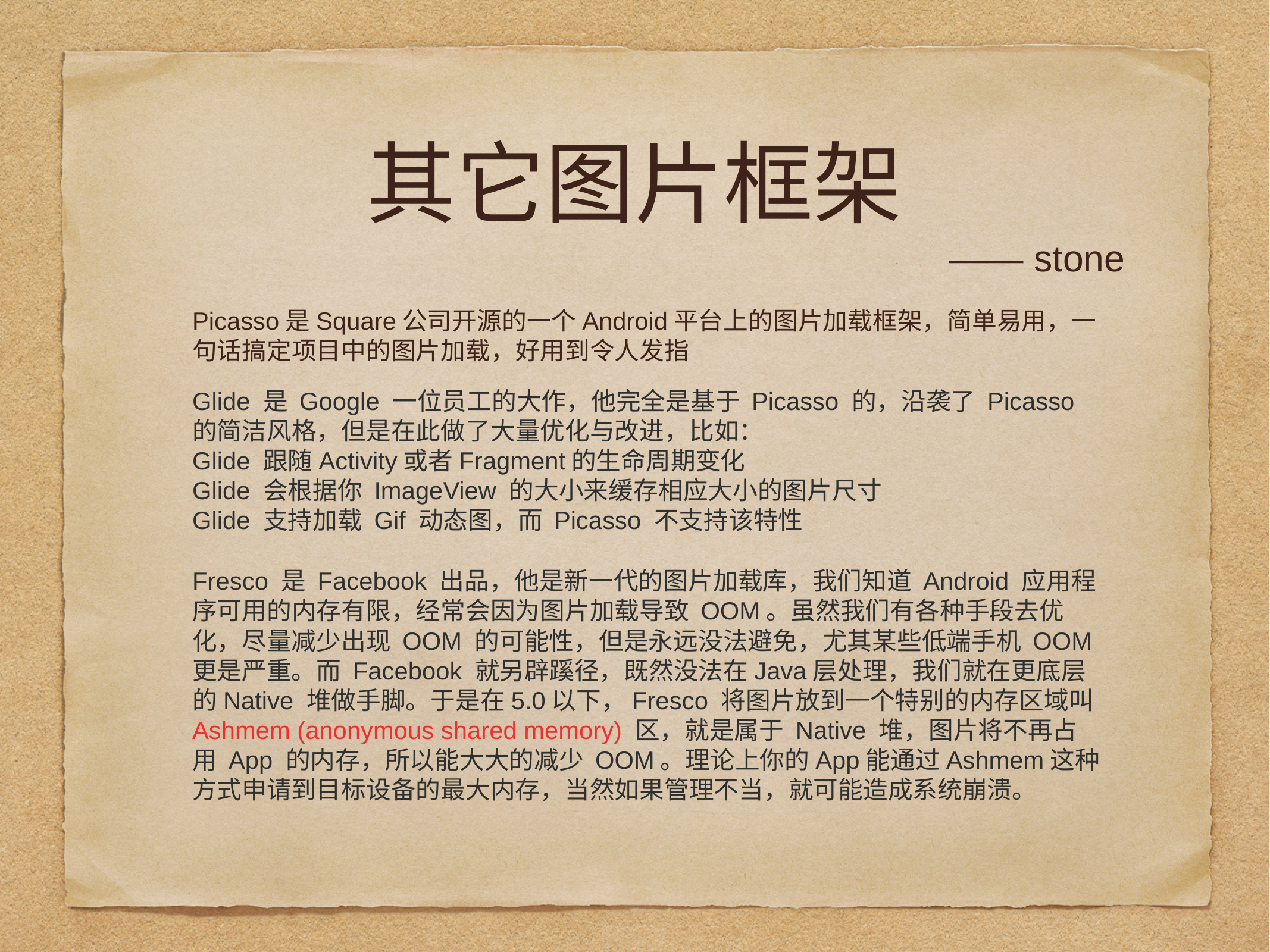

# 其它图片框架
                                                             —— stone
Picasso是Square公司开源的一个Android平台上的图片加载框架，简单易用，一句话搞定项目中的图片加载，好用到令人发指
Glide 是 Google 一位员工的大作，他完全是基于 Picasso 的，沿袭了 Picasso 的简洁风格，但是在此做了大量优化与改进，比如：
Glide 跟随Activity或者Fragment的生命周期变化
Glide 会根据你 ImageView 的大小来缓存相应大小的图片尺寸
Glide 支持加载 Gif 动态图，而 Picasso 不支持该特性
Fresco 是 Facebook 出品，他是新一代的图片加载库，我们知道 Android 应用程序可用的内存有限，经常会因为图片加载导致 OOM。虽然我们有各种手段去优化，尽量减少出现 OOM 的可能性，但是永远没法避免，尤其某些低端手机 OOM 更是严重。而 Facebook 就另辟蹊径，既然没法在Java层处理，我们就在更底层的Native 堆做手脚。于是在5.0以下，Fresco 将图片放到一个特别的内存区域叫 Ashmem (anonymous shared memory) 区，就是属于 Native 堆，图片将不再占用 App 的内存，所以能大大的减少 OOM。理论上你的App能通过Ashmem这种方式申请到目标设备的最大内存，当然如果管理不当，就可能造成系统崩溃。